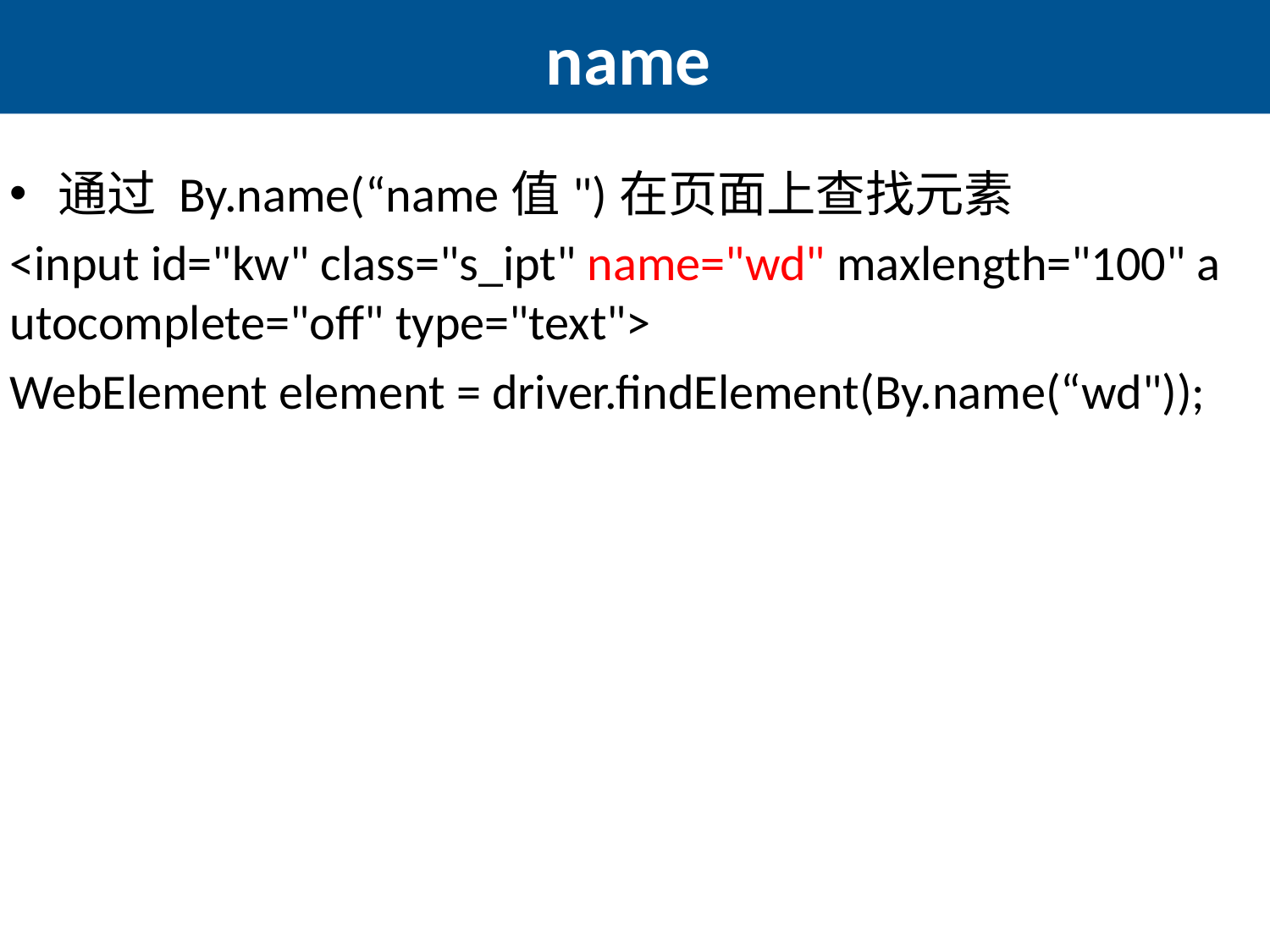

# name
通过 By.name(“name值")在页面上查找元素
<input id="kw" class="s_ipt" name="wd" maxlength="100" autocomplete="off" type="text">
WebElement element = driver.findElement(By.name(“wd"));